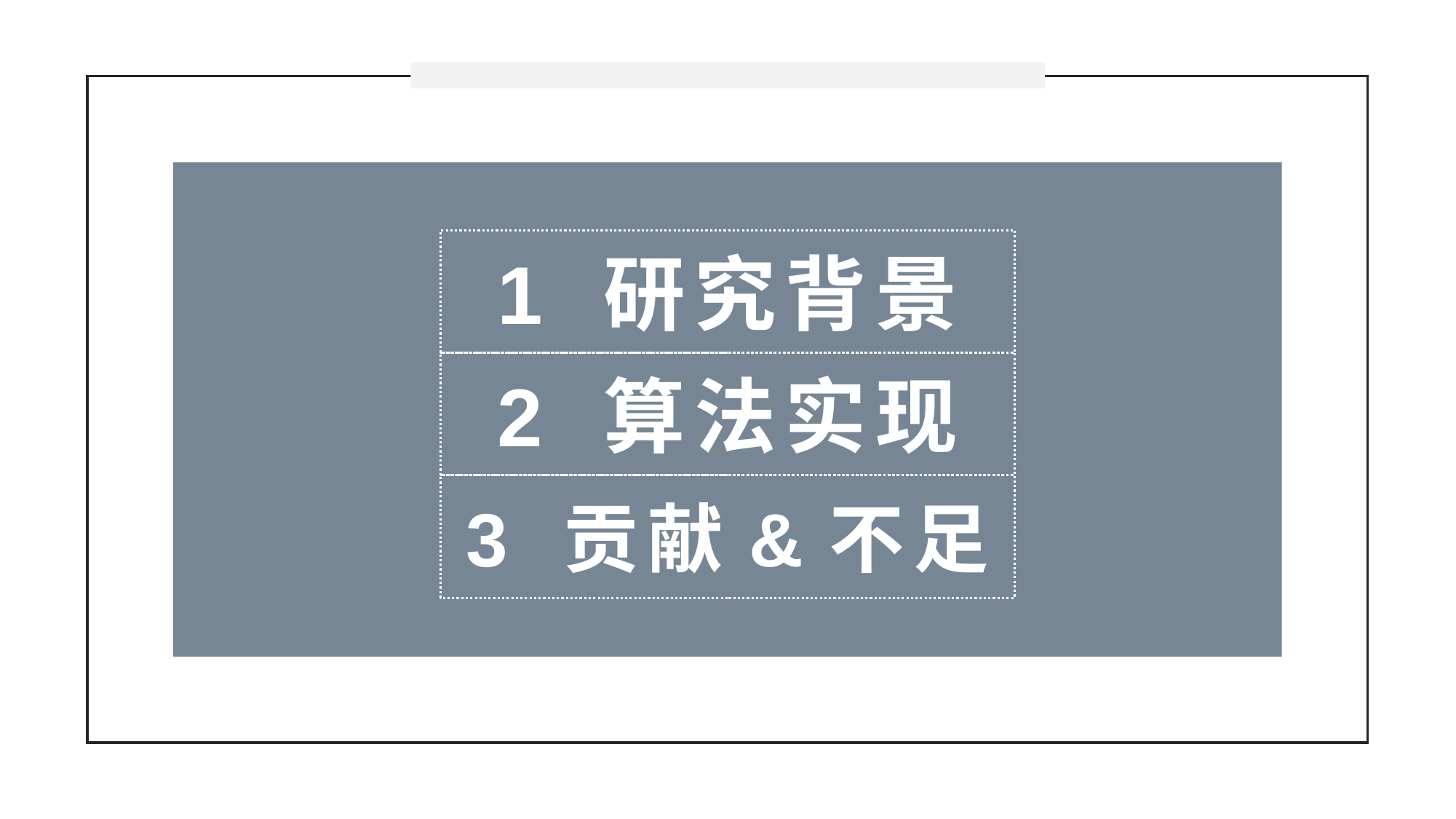

# 1 研究背景
2 算法实现
3 贡献&不足